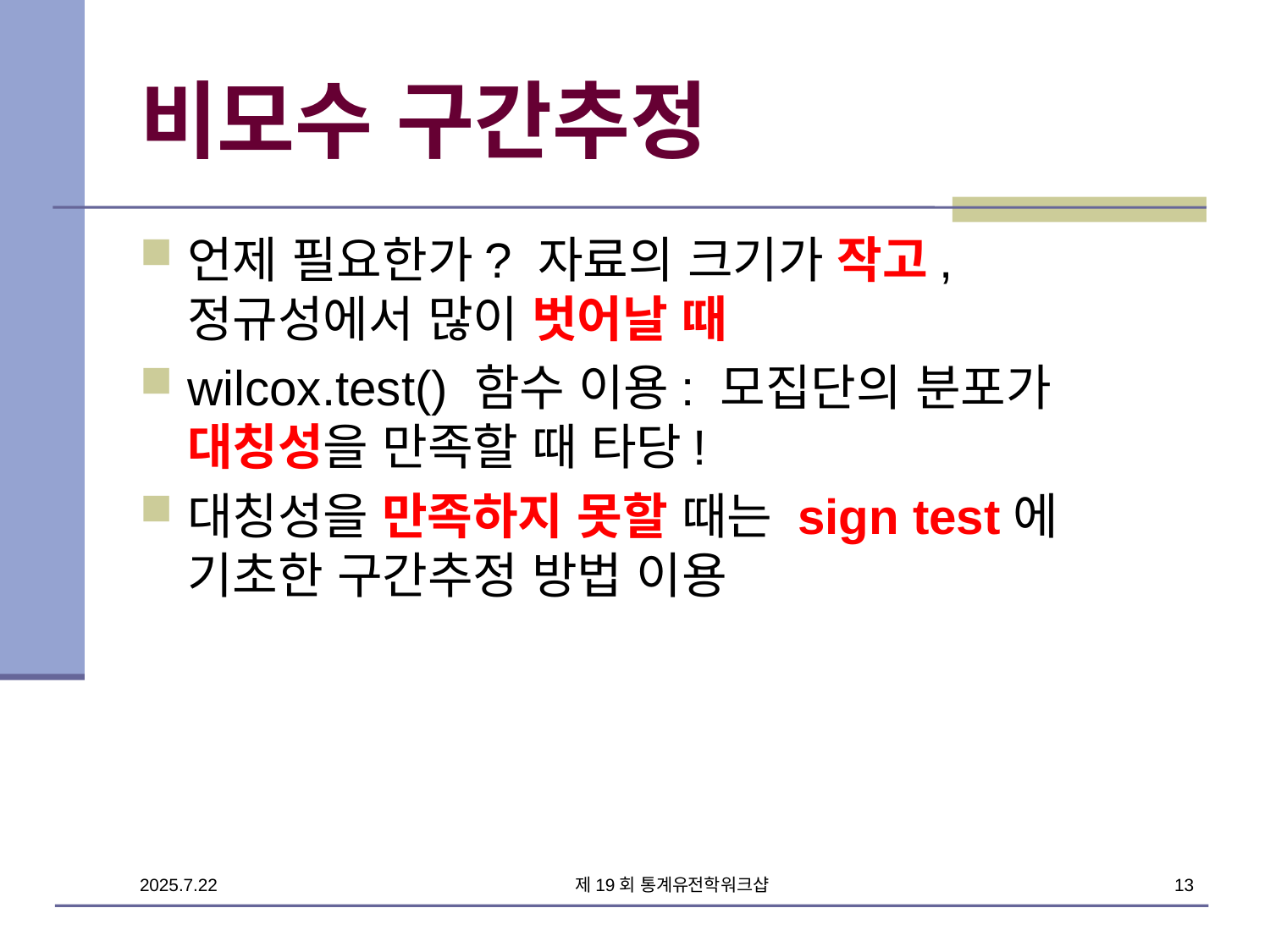

# 비모수 구간추정
언제 필요한가? 자료의 크기가 작고, 정규성에서 많이 벗어날 때
wilcox.test() 함수 이용: 모집단의 분포가 대칭성을 만족할 때 타당!
대칭성을 만족하지 못할 때는 sign test에 기초한 구간추정 방법 이용
제19회 통계유전학워크샵
13
2025.7.22